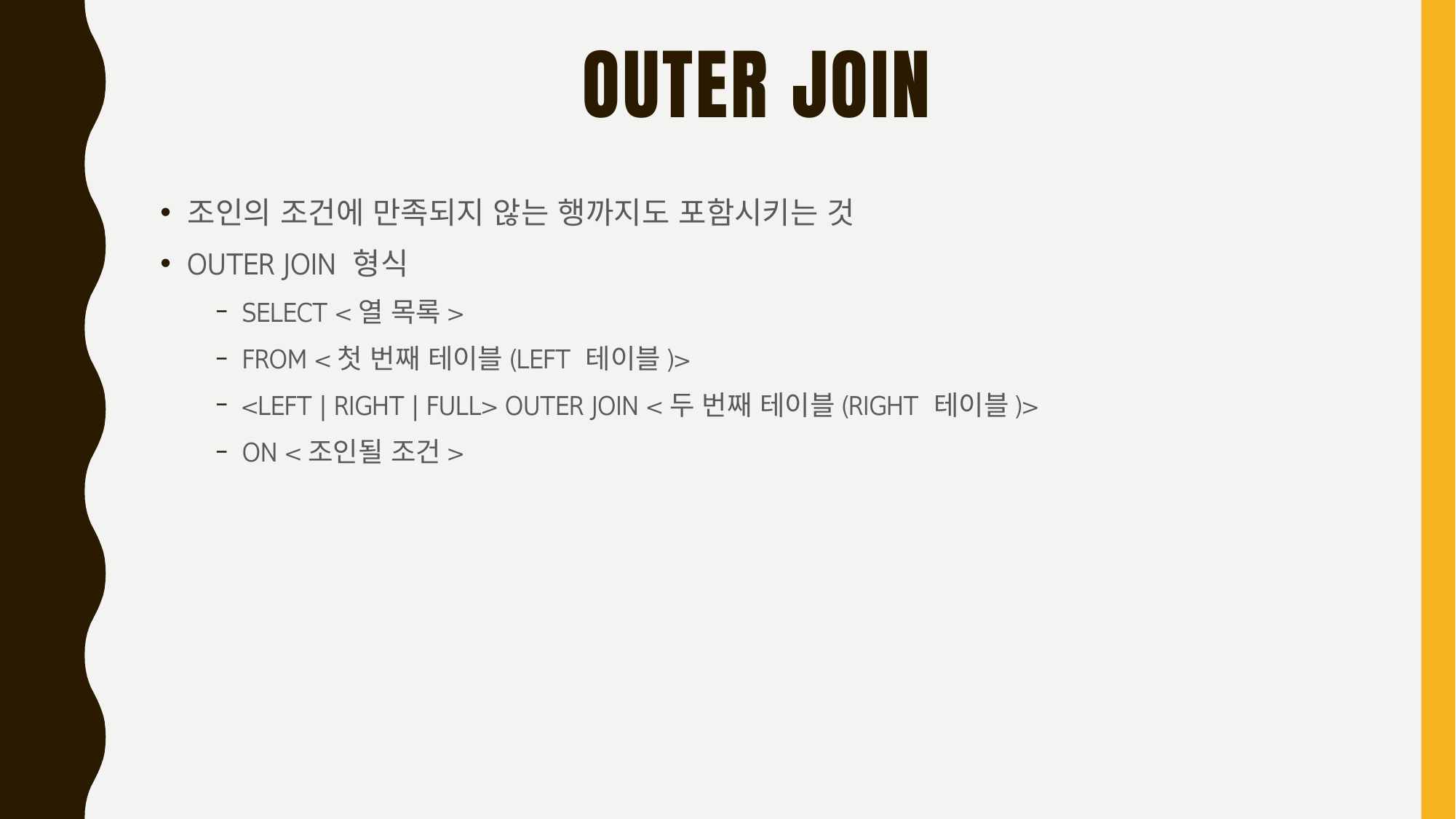

# OUTER JOIN
조인의 조건에 만족되지 않는 행까지도 포함시키는 것
OUTER JOIN 형식
SELECT <열 목록>
FROM <첫 번째 테이블(LEFT 테이블)>
<LEFT | RIGHT | FULL> OUTER JOIN <두 번째 테이블(RIGHT 테이블)>
ON <조인될 조건>